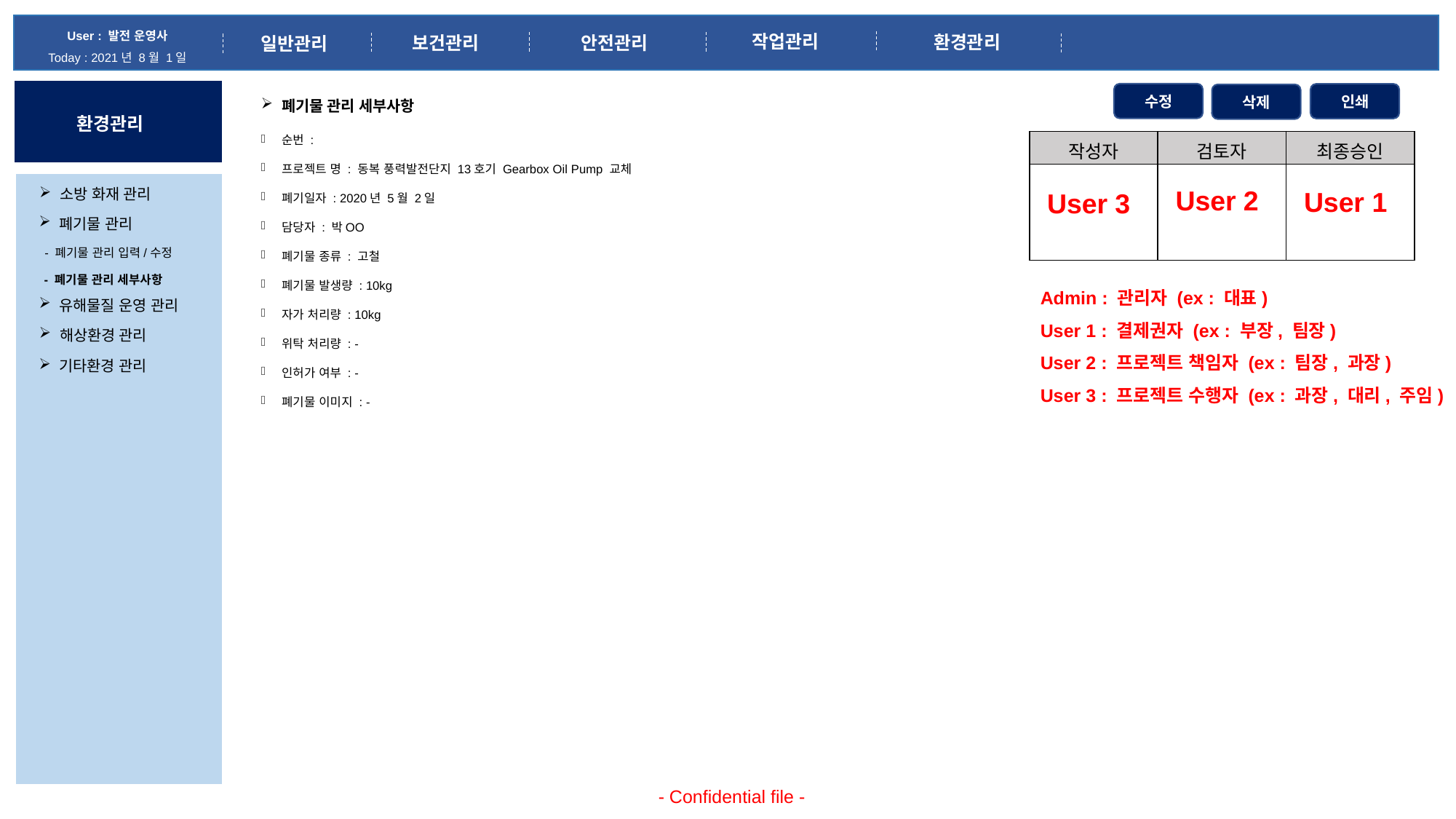

User : 발전 운영사
Today : 2021년 8월 1일
작업관리
환경관리
안전관리
보건관리
일반관리

수정
인쇄
삭제
폐기물 관리 세부사항

순번 :

프로젝트 명 : 동복 풍력발전단지 13호기 Gearbox Oil Pump 교체

폐기일자 : 2020년 5월 2일

담당자 : 박OO

폐기물 종류 : 고철

폐기물 발생량 : 10kg

자가 처리량 : 10kg

위탁 처리량 : -

인허가 여부 : -

폐기물 이미지 : -
환경관리
| 작성자 | 검토자 | 최종승인 |
| --- | --- | --- |
|  |  |  |

User 2
User 1
소방 화재 관리
User 3
폐기물 관리
- 폐기물 관리 입력/수정
- 폐기물 관리 세부사항
Admin : 관리자 (ex : 대표)
User 1 : 결제권자 (ex : 부장, 팀장)
User 2 : 프로젝트 책임자 (ex : 팀장, 과장)
User 3 : 프로젝트 수행자 (ex : 과장, 대리, 주임)
유해물질 운영 관리
해상환경 관리

기타환경 관리

- Confidential file -